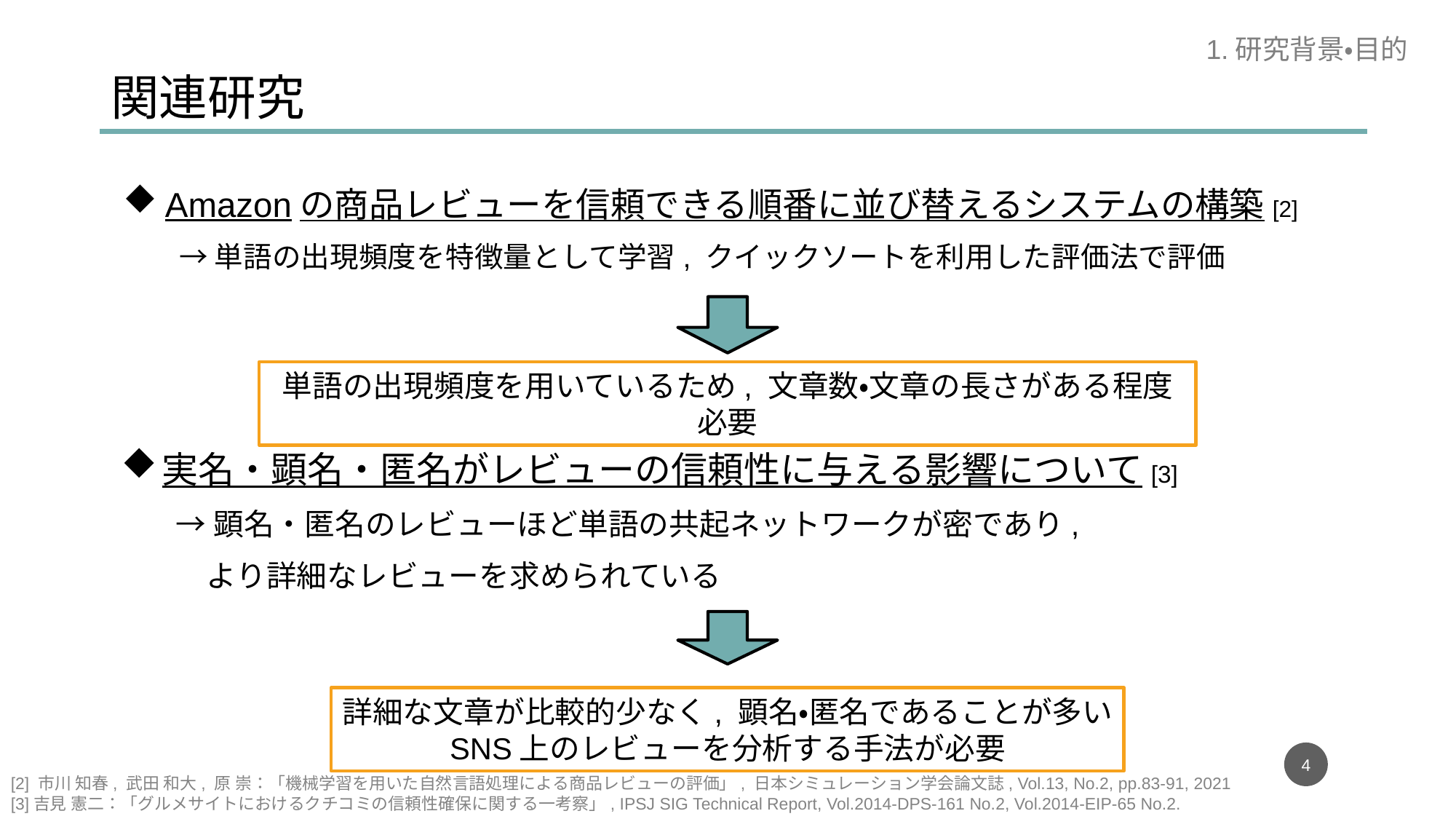

1.研究背景・目的
関連研究
Amazonの商品レビューを信頼できる順番に並び替えるシステムの構築[2]
→単語の出現頻度を特徴量として学習, クイックソートを利用した評価法で評価

単語の出現頻度を用いているため, 文章数・文章の長さがある程度必要
実名・顕名・匿名がレビューの信頼性に与える影響について[3]
→顕名・匿名のレビューほど単語の共起ネットワークが密であり,
　より詳細なレビューを求められている

詳細な文章が比較的少なく, 顕名・匿名であることが多い
SNS上のレビューを分析する手法が必要
4
[2] 市川 知春, 武田 和大, 原 崇：「機械学習を用いた自然言語処理による商品レビューの評価」, 日本シミュレーション学会論文誌, Vol.13, No.2, pp.83-91, 2021
[3]吉見 憲二：「グルメサイトにおけるクチコミの信頼性確保に関する一考察」, IPSJ SIG Technical Report, Vol.2014-DPS-161 No.2, Vol.2014-EIP-65 No.2.